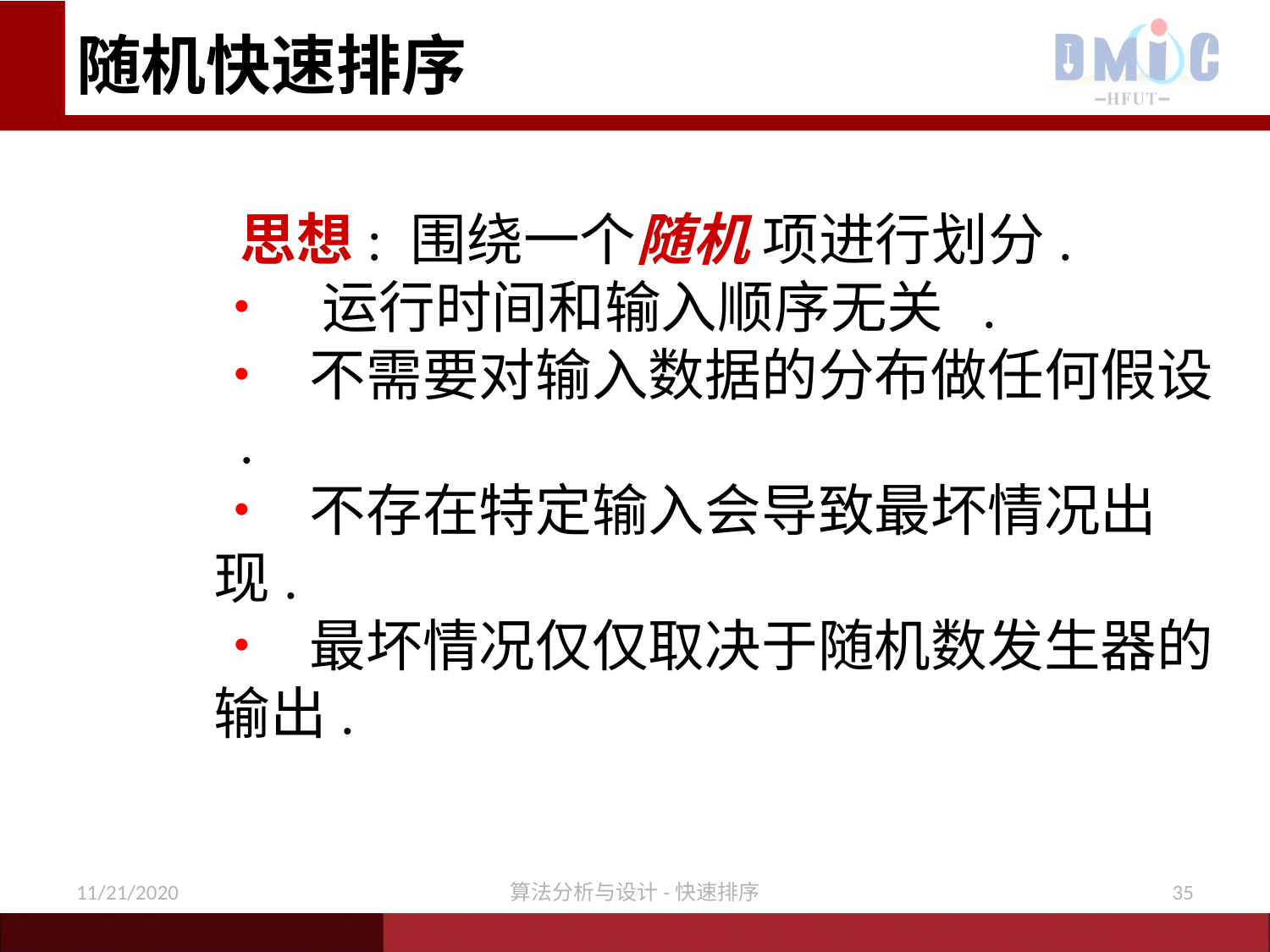

# 随机快速排序

 思想: 围绕一个随机 项进行划分.
•   运行时间和输入顺序无关  .
•  不需要对输入数据的分布做任何假设  .
•  不存在特定输入会导致最坏情况出现.
•  最坏情况仅仅取决于随机数发生器的输出.
11/21/2020
算法分析与设计-快速排序
35